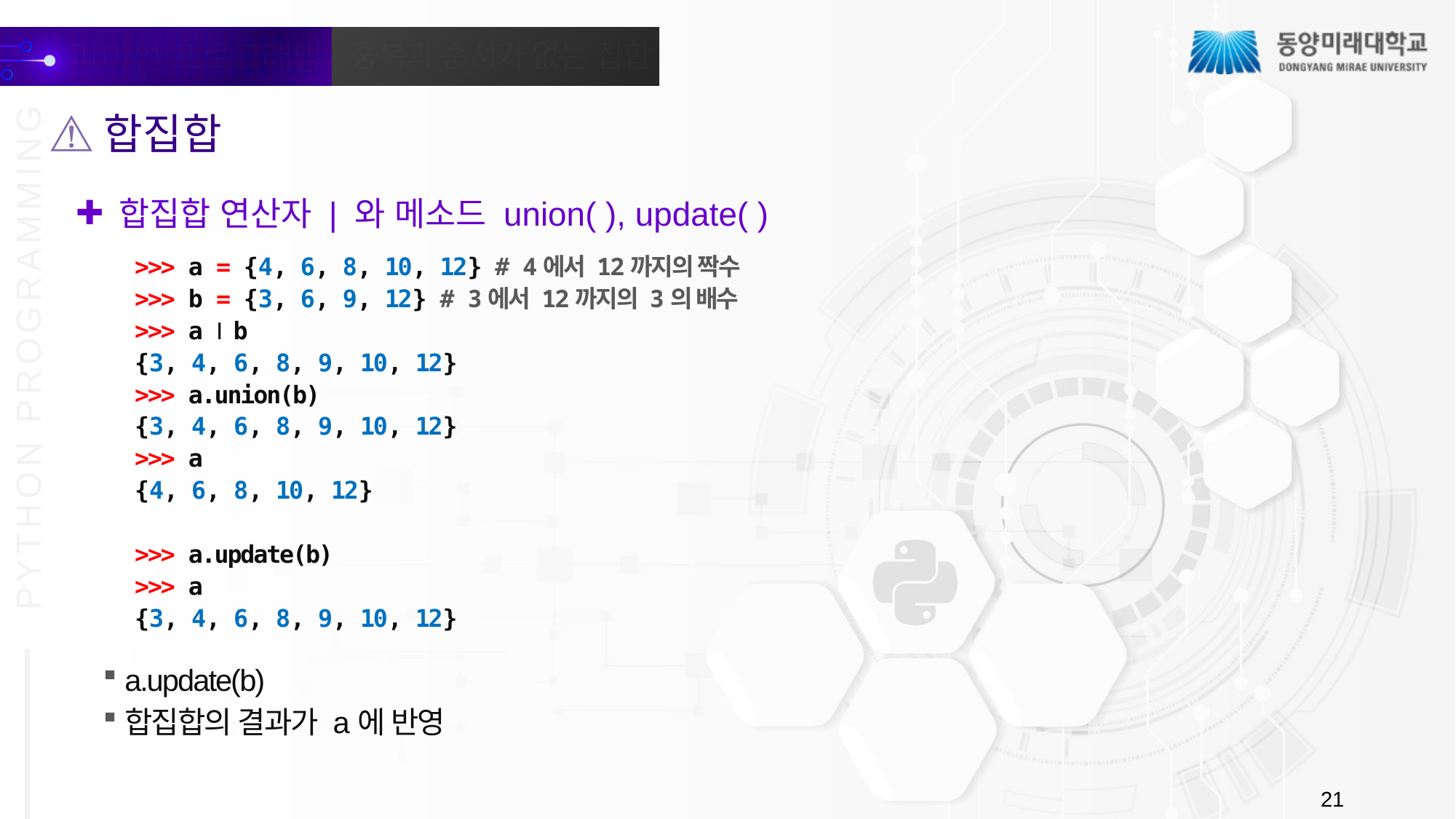

합집합
합집합 연산자 | 와 메소드 union( ), update( )
>>> a = {4, 6, 8, 10, 12} # 4에서 12까지의 짝수
>>> b = {3, 6, 9, 12} # 3에서 12까지의 3의 배수
>>> a Ι  b
{3, 4, 6, 8, 9, 10, 12}
>>> a.union(b)
{3, 4, 6, 8, 9, 10, 12}
>>> a
{4, 6, 8, 10, 12}

>>> a.update(b)
>>> a
{3, 4, 6, 8, 9, 10, 12}

a.update(b)
합집합의 결과가 a에 반영
21